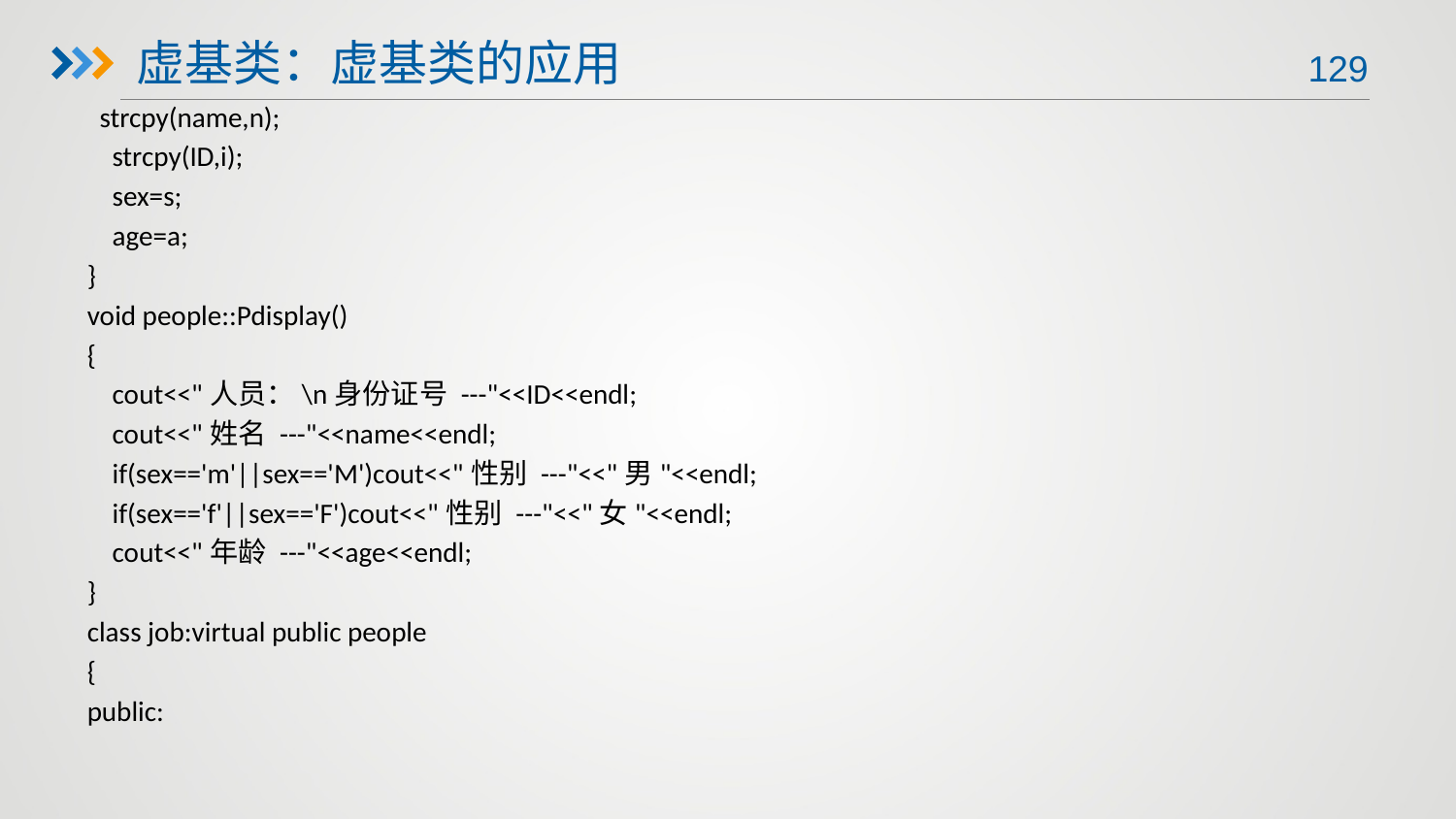

虚基类：虚基类的应用
  strcpy(name,n);
    strcpy(ID,i);
    sex=s;
    age=a;
}
void people::Pdisplay()
{
    cout<<"人员：\n身份证号 ---"<<ID<<endl;
    cout<<"姓名 ---"<<name<<endl;
    if(sex=='m'||sex=='M')cout<<"性别 ---"<<"男"<<endl;
    if(sex=='f'||sex=='F')cout<<"性别 ---"<<"女"<<endl;
    cout<<"年龄 ---"<<age<<endl;
}
class job:virtual public people
{
public: